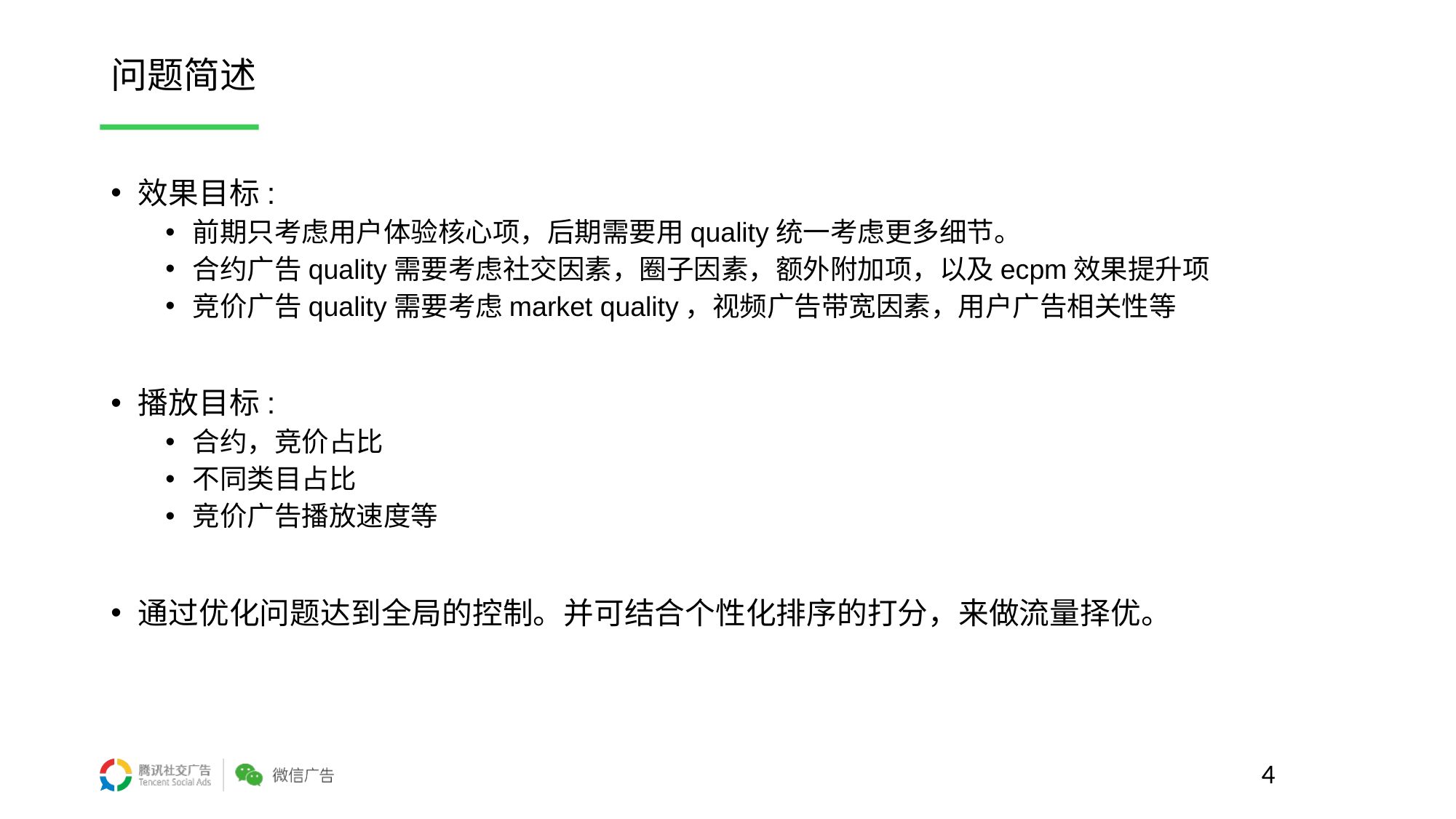

# 问题简述
效果目标:
前期只考虑用户体验核心项，后期需要用quality统一考虑更多细节。
合约广告quality需要考虑社交因素，圈子因素，额外附加项，以及ecpm效果提升项
竞价广告quality需要考虑market quality，视频广告带宽因素，用户广告相关性等

播放目标:
合约，竞价占比
不同类目占比
竞价广告播放速度等

通过优化问题达到全局的控制。并可结合个性化排序的打分，来做流量择优。